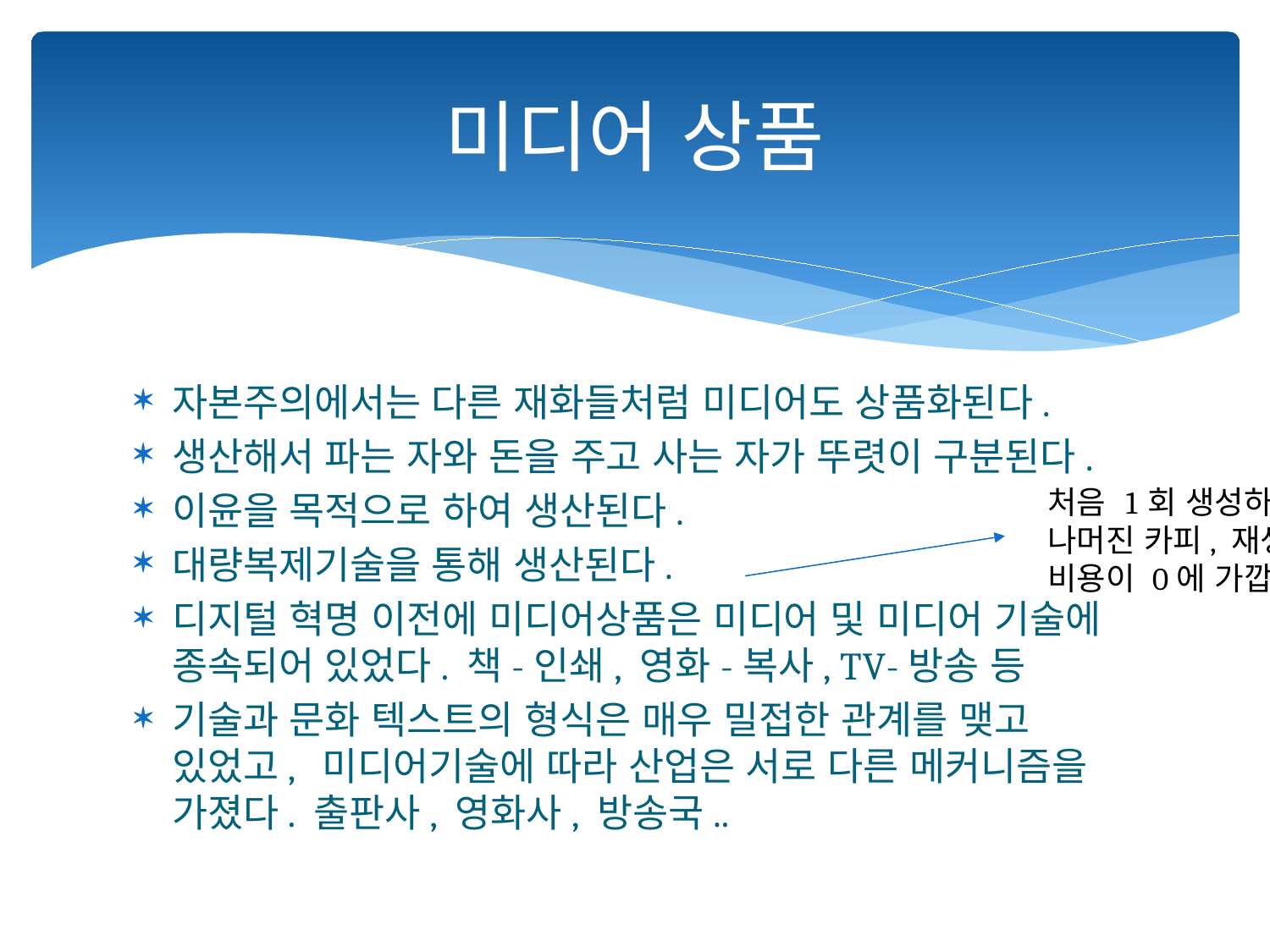

# 미디어 상품
자본주의에서는 다른 재화들처럼 미디어도 상품화된다.
생산해서 파는 자와 돈을 주고 사는 자가 뚜렷이 구분된다.
이윤을 목적으로 하여 생산된다.
대량복제기술을 통해 생산된다.
디지털 혁명 이전에 미디어상품은 미디어 및 미디어 기술에 종속되어 있었다. 책-인쇄, 영화-복사, TV-방송 등
기술과 문화 텍스트의 형식은 매우 밀접한 관계를 맺고 있었고,  미디어기술에 따라 산업은 서로 다른 메커니즘을 가졌다. 출판사, 영화사, 방송국..

처음 1회 생성하고 나머진 카피, 재생산 비용이 0에 가깝